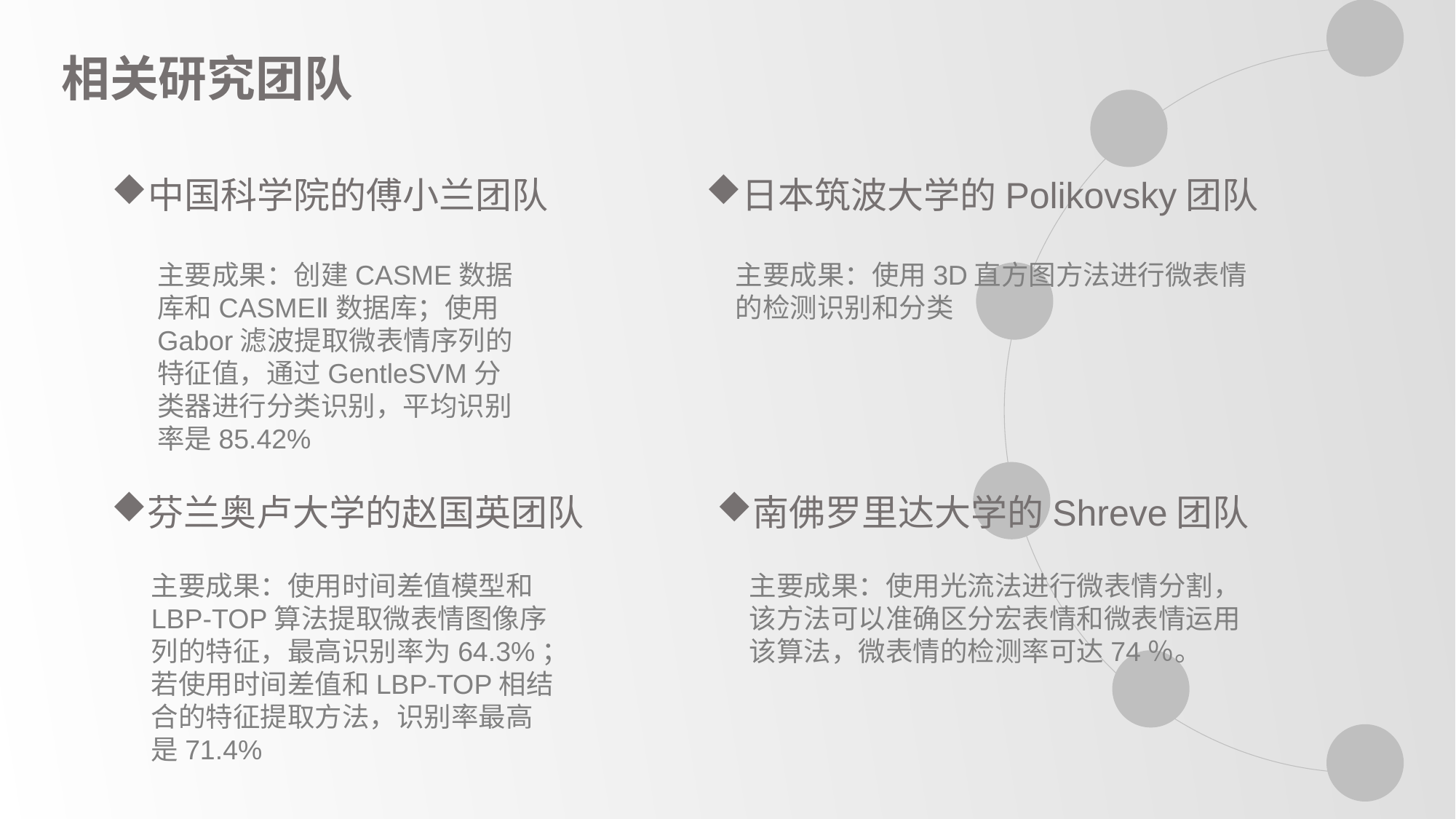

相关研究团队
中国科学院的傅小兰团队

日本筑波大学的Polikovsky团队

主要成果：创建CASME数据库和CASMEⅡ数据库；使用Gabor滤波提取微表情序列的特征值，通过GentleSVM分类器进行分类识别，平均识别率是85.42%
主要成果：使用3D直方图方法进行微表情
的检测识别和分类
芬兰奥卢大学的赵国英团队
南佛罗里达大学的Shreve团队
主要成果：使用时间差值模型和
LBP-TOP算法提取微表情图像序
列的特征，最高识别率为64.3%；
若使用时间差值和LBP-TOP相结
合的特征提取方法，识别率最高
是71.4%
主要成果：使用光流法进行微表情分割，
该方法可以准确区分宏表情和微表情运用
该算法，微表情的检测率可达74％。